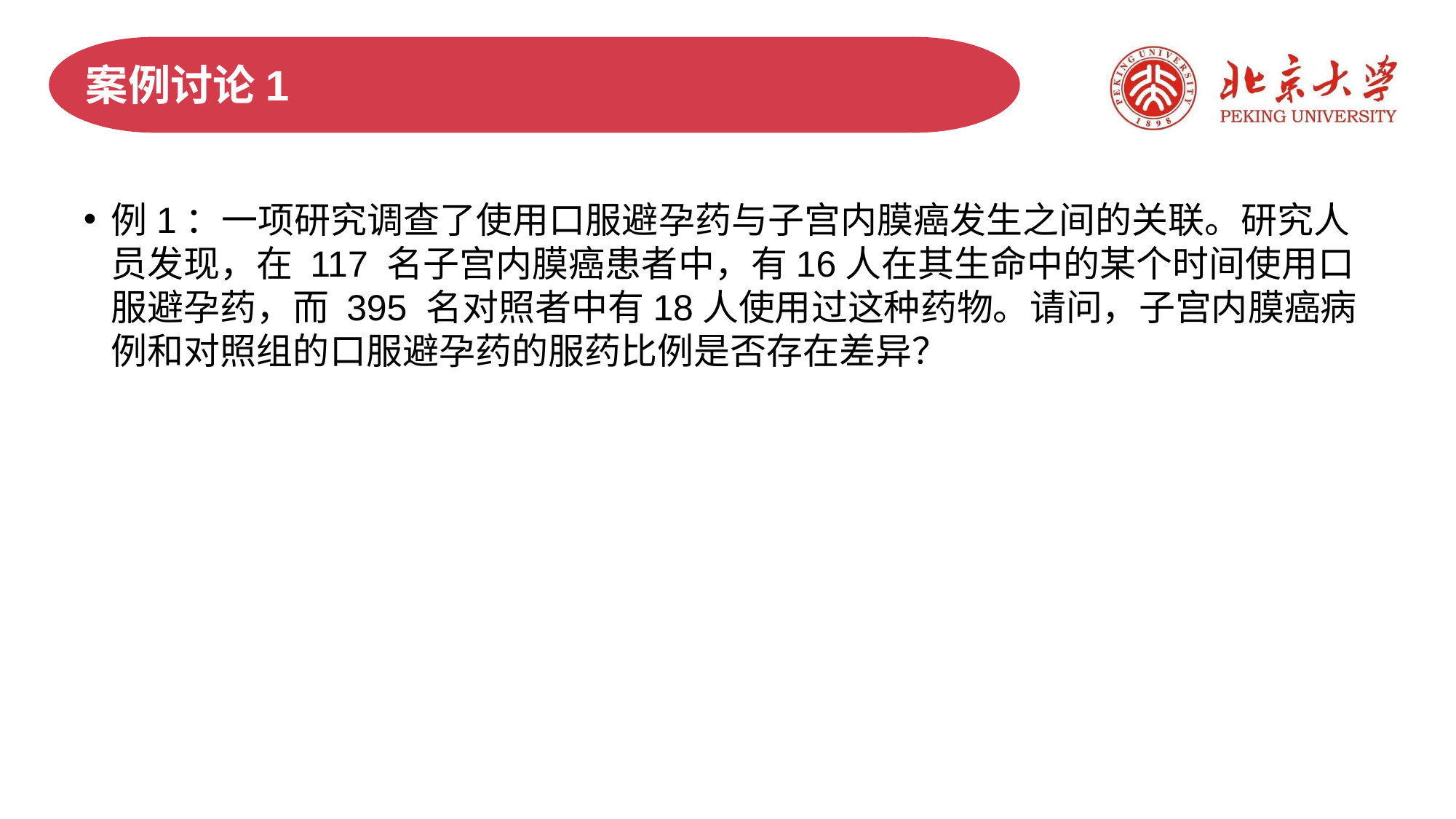

# 案例讨论1
例1：一项研究调查了使用口服避孕药与子宫内膜癌发生之间的关联。研究人员发现，在 117 名子宫内膜癌患者中，有16人在其生命中的某个时间使用口服避孕药，而 395 名对照者中有18人使用过这种药物。请问，子宫内膜癌病例和对照组的口服避孕药的服药比例是否存在差异？